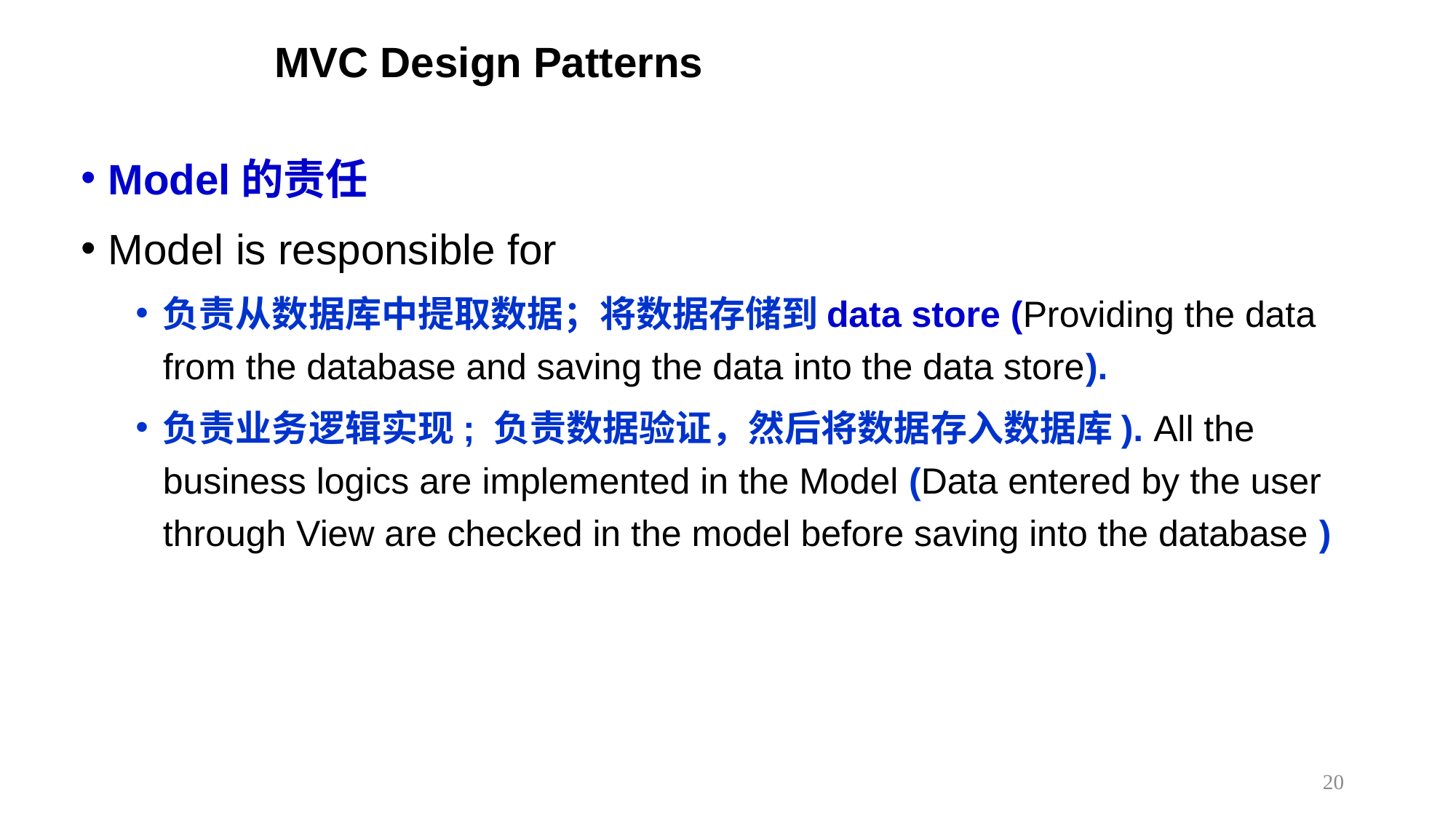

# MVC Design Patterns
Model的责任
Model is responsible for
负责从数据库中提取数据；将数据存储到data store (Providing the data from the database and saving the data into the data store).
负责业务逻辑实现; 负责数据验证，然后将数据存入数据库). All the business logics are implemented in the Model (Data entered by the user through View are checked in the model before saving into the database )
20